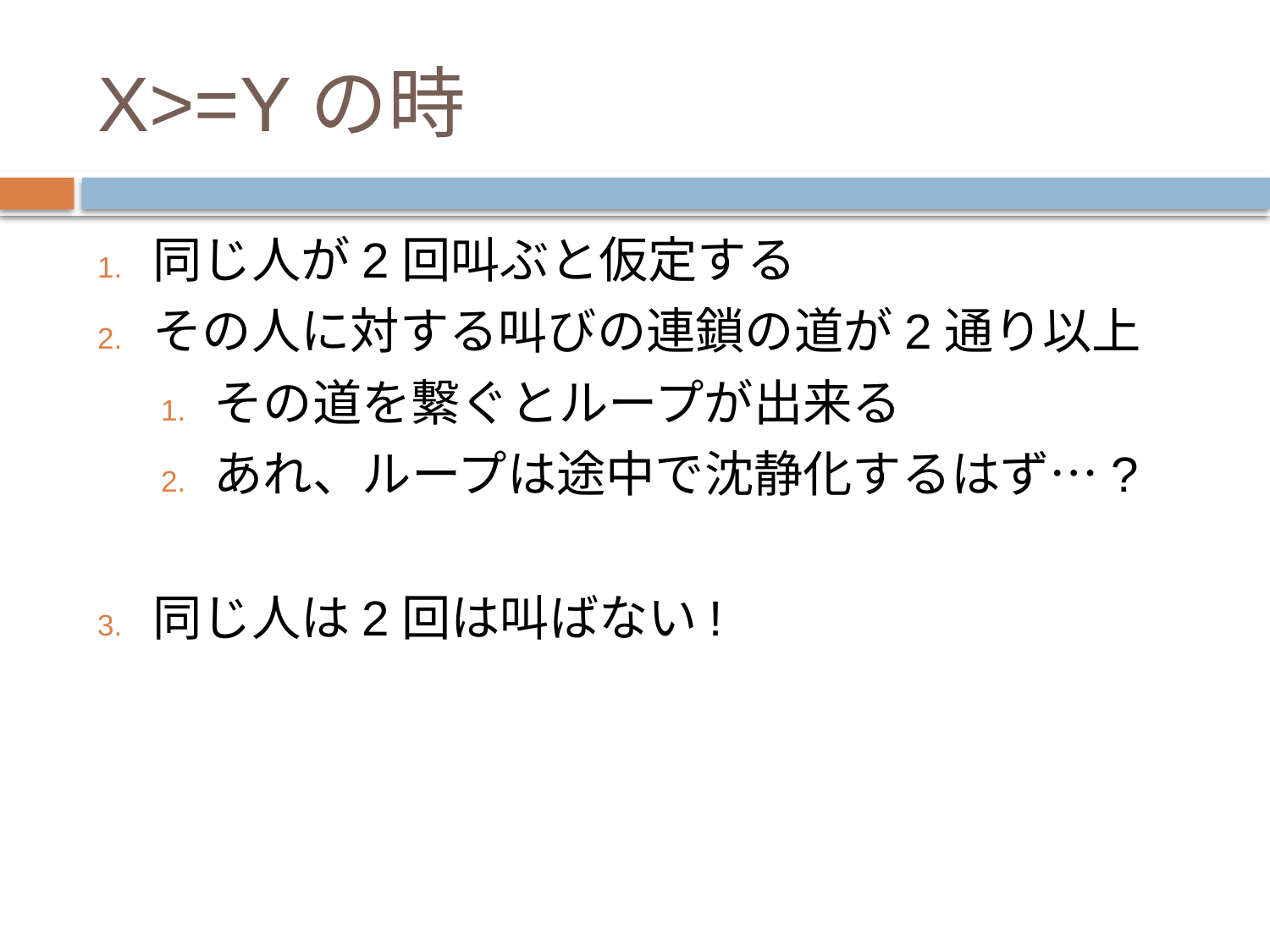

X>=Yの時
同じ人が2回叫ぶと仮定する
その人に対する叫びの連鎖の道が2通り以上
その道を繋ぐとループが出来る
あれ、ループは途中で沈静化するはず…?

同じ人は2回は叫ばない!